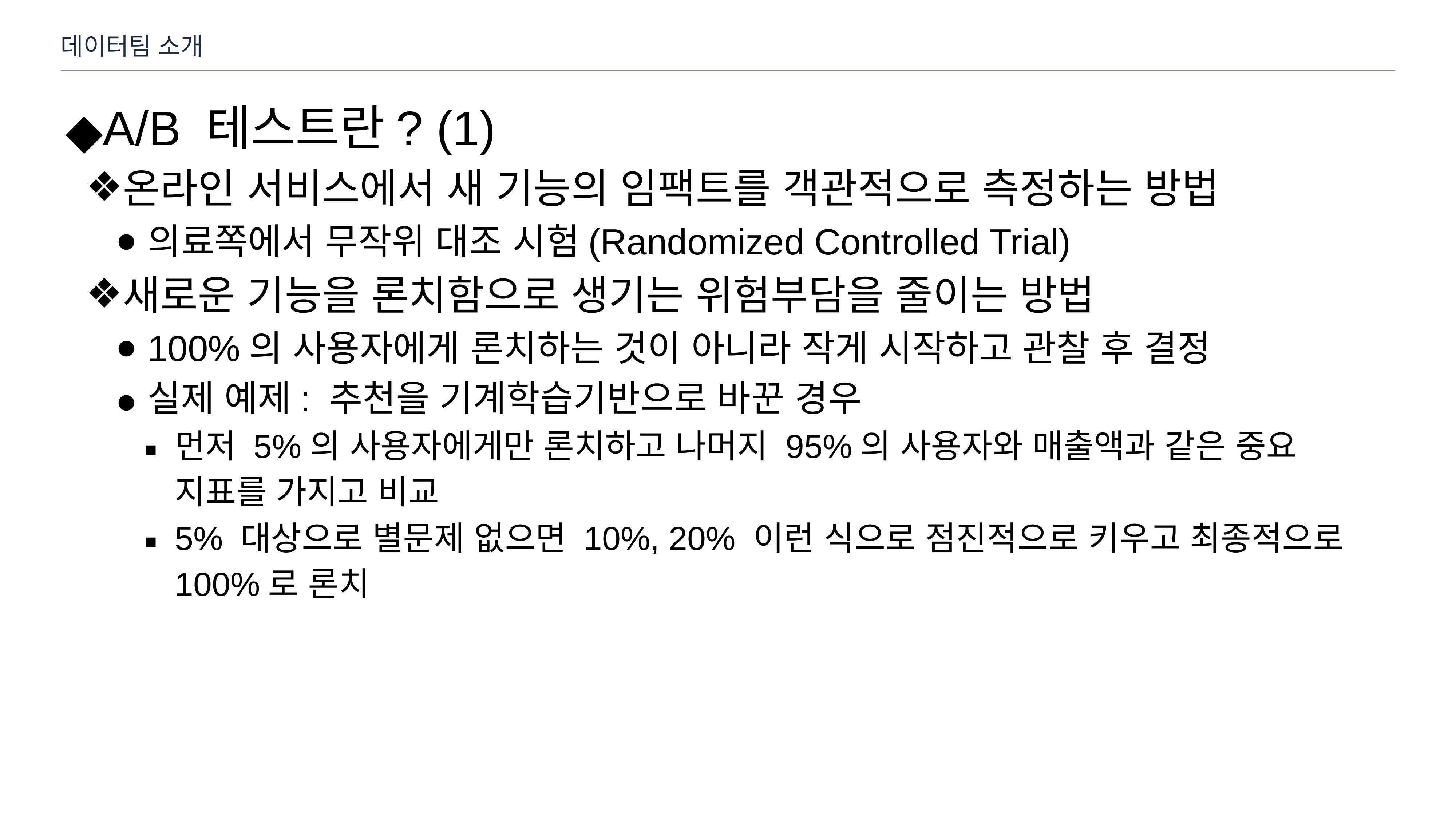

데이터팀 소개
A/B 테스트란? (1)
온라인 서비스에서 새 기능의 임팩트를 객관적으로 측정하는 방법
의료쪽에서 무작위 대조 시험(Randomized Controlled Trial)
새로운 기능을 론치함으로 생기는 위험부담을 줄이는 방법
100%의 사용자에게 론치하는 것이 아니라 작게 시작하고 관찰 후 결정
실제 예제: 추천을 기계학습기반으로 바꾼 경우
먼저 5%의 사용자에게만 론치하고 나머지 95%의 사용자와 매출액과 같은 중요 지표를 가지고 비교
5% 대상으로 별문제 없으면 10%, 20% 이런 식으로 점진적으로 키우고 최종적으로 100%로 론치